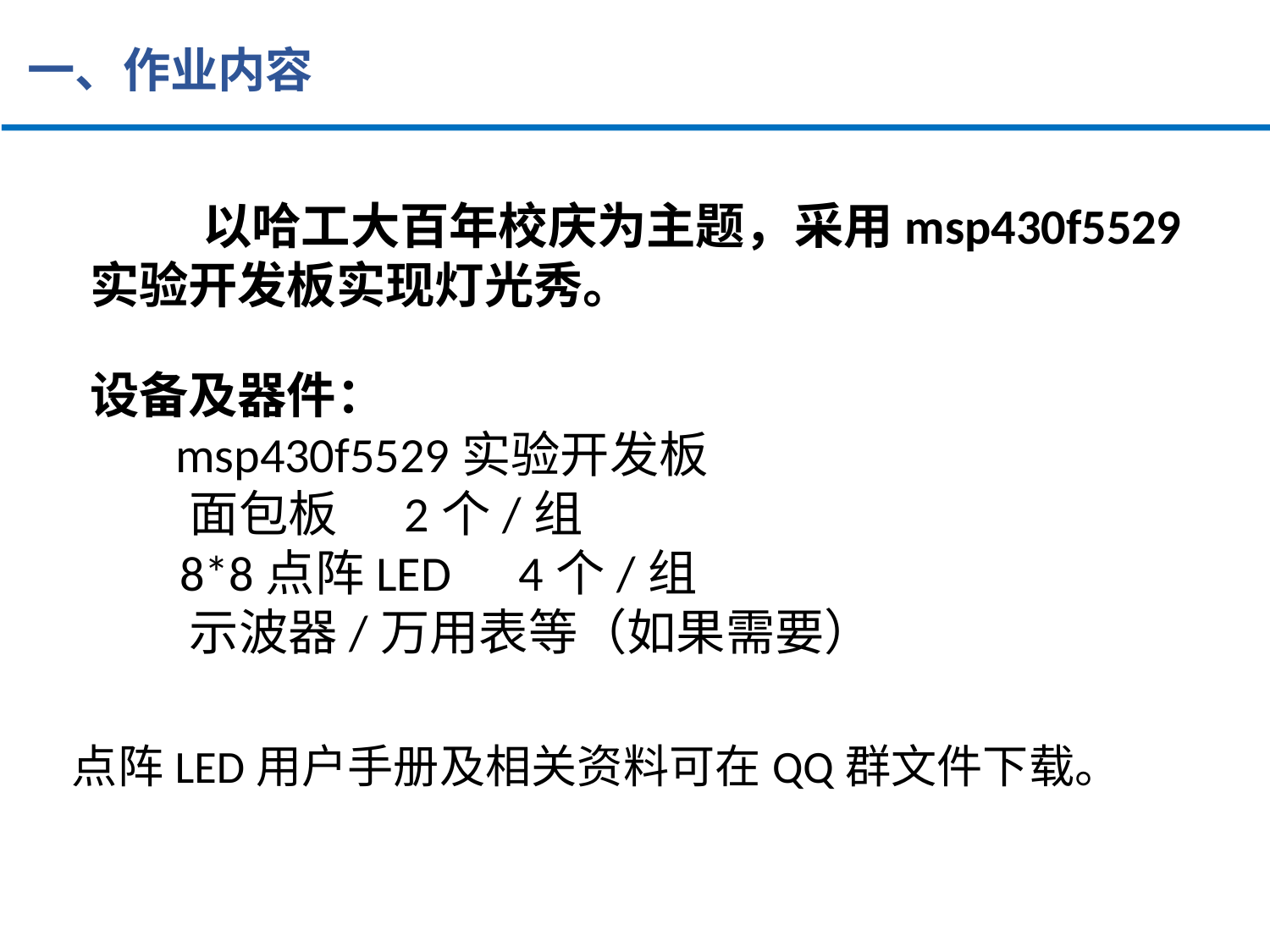

一、作业内容

         以哈工大百年校庆为主题，采用msp430f5529实验开发板实现灯光秀。

设备及器件：
         msp430f5529实验开发板
        面包板     2个/组
        8*8点阵LED      4个/组
        示波器/万用表等（如果需要）

点阵LED用户手册及相关资料可在QQ群文件下载。